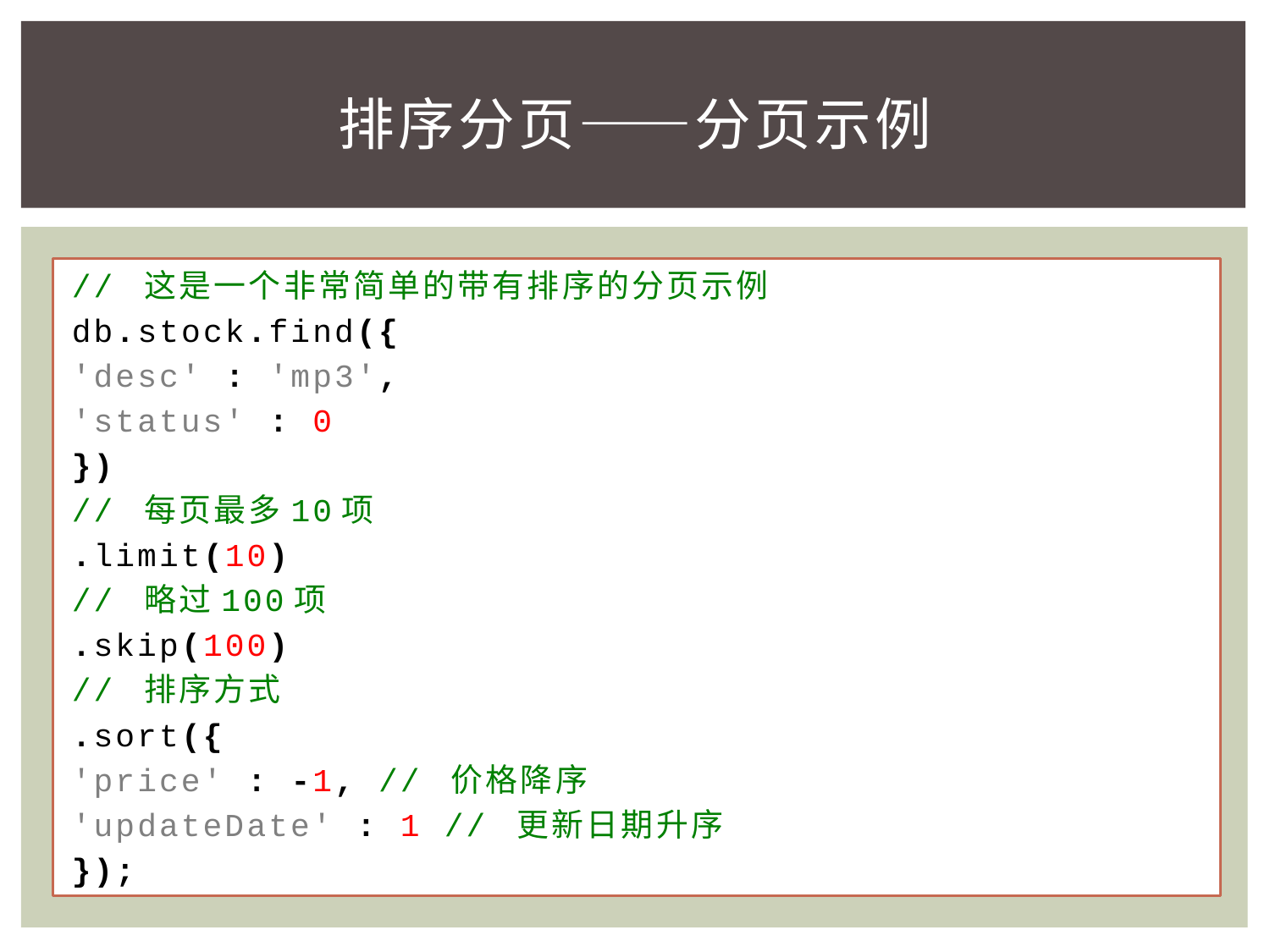

# 排序分页——分页示例
// 这是一个非常简单的带有排序的分页示例
db.stock.find({
	'desc' : 'mp3',
	'status' : 0
})
// 每页最多10项
.limit(10)
// 略过100项
.skip(100)
// 排序方式
.sort({
	'price' : -1, // 价格降序
	'updateDate' : 1 // 更新日期升序
});